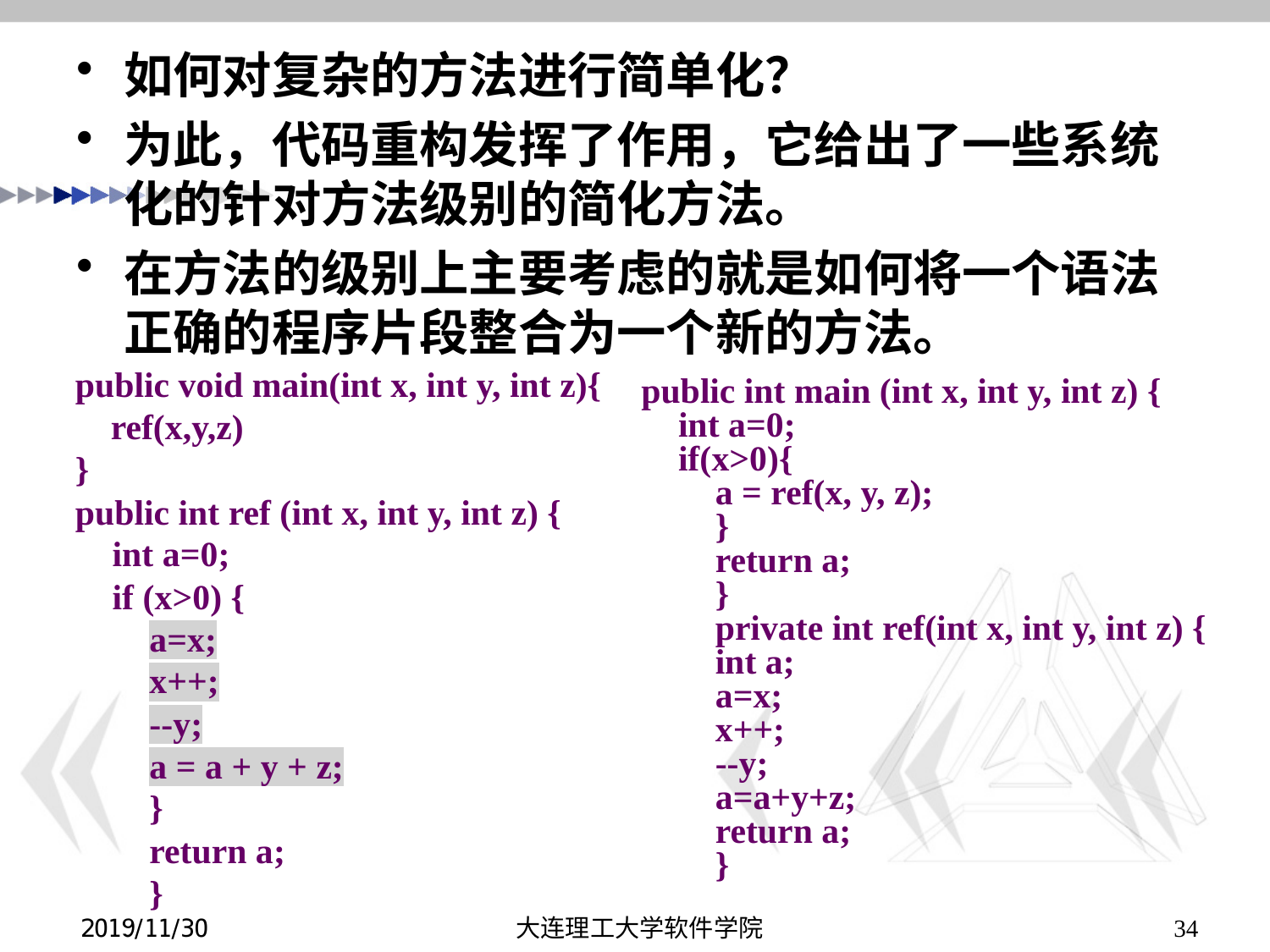

# 如何对复杂的方法进行简单化？
为此，代码重构发挥了作用，它给出了一些系统化的针对方法级别的简化方法。
在方法的级别上主要考虑的就是如何将一个语法正确的程序片段整合为一个新的方法。
public void main(int x, int y, int z){
    ref(x,y,z)
}
public int ref (int x, int y, int z) {
int a=0;
if (x>0) {
a=x;
x++;
--y;
a = a + y + z;
}
return a;
}
public int main (int x, int y, int z) {
int a=0;
if(x>0){
a = ref(x, y, z);
}
return a;
}
private int ref(int x, int y, int z) {
int a;
a=x;
x++;
--y;
a=a+y+z;
return a;
}
2019/11/30
大连理工大学软件学院
34